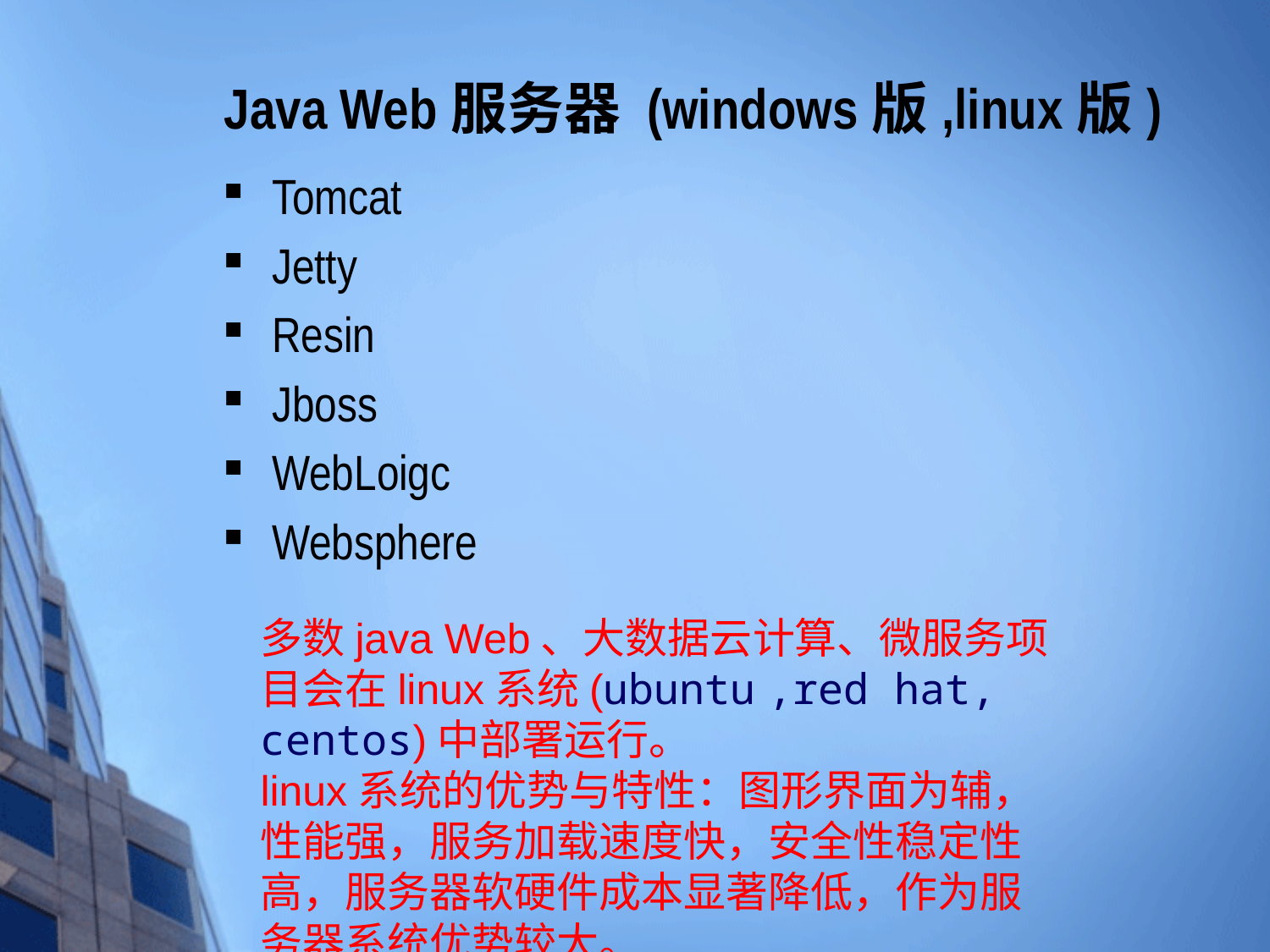

# Java Web服务器 (windows版,linux版)
Tomcat
Jetty
Resin
Jboss
WebLoigc
Websphere

多数java Web、大数据云计算、微服务项目会在linux系统(ubuntu ,red hat, centos)中部署运行。
linux系统的优势与特性：图形界面为辅，性能强，服务加载速度快，安全性稳定性高，服务器软硬件成本显著降低，作为服务器系统优势较大。